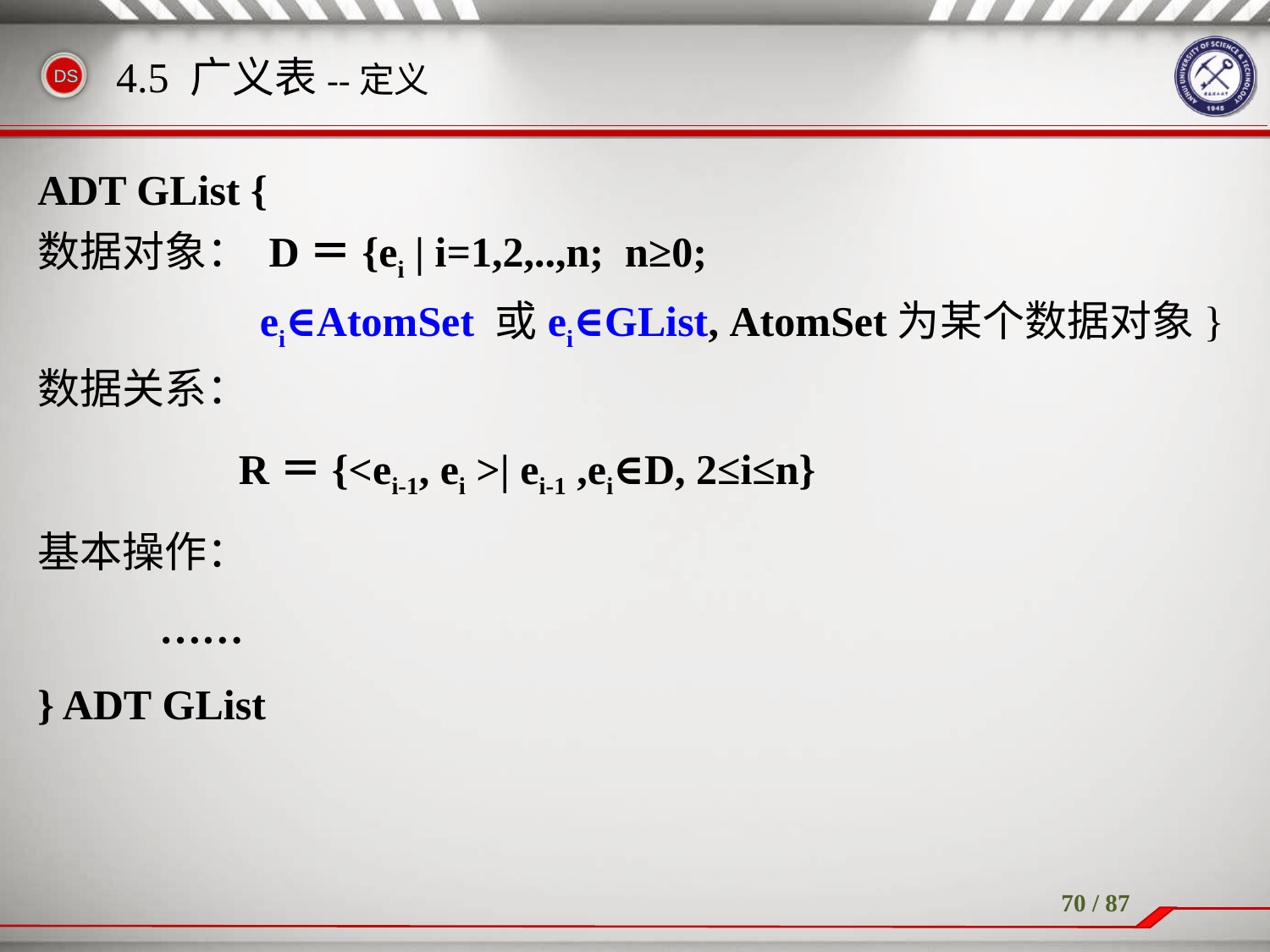

# 4.5 广义表--定义
ADT GList {
数据对象： D＝{ei | i=1,2,..,n;  n≥0;
                     ei∈AtomSet 或ei∈GList, AtomSet为某个数据对象}
数据关系：
                   R＝{<ei-1, ei >| ei-1 ,ei∈D, 2≤i≤n}
基本操作：
	       ……
} ADT GList